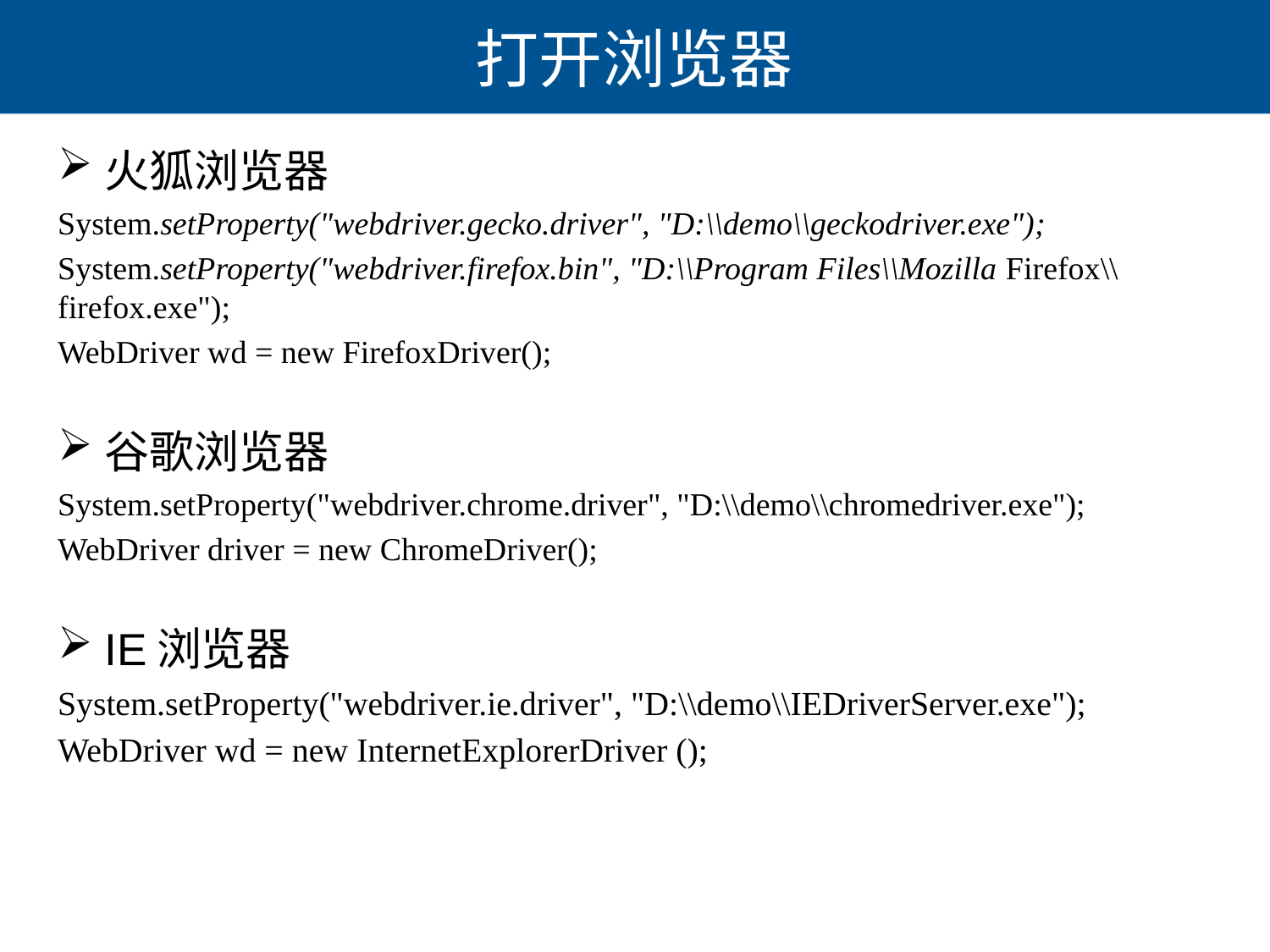

# 打开浏览器
火狐浏览器
System.setProperty("webdriver.gecko.driver", "D:\\demo\\geckodriver.exe");
System.setProperty("webdriver.firefox.bin", "D:\\Program Files\\Mozilla Firefox\\firefox.exe");
WebDriver wd = new FirefoxDriver();

谷歌浏览器
System.setProperty("webdriver.chrome.driver", "D:\\demo\\chromedriver.exe");
WebDriver driver = new ChromeDriver();

IE浏览器
System.setProperty("webdriver.ie.driver", "D:\\demo\\IEDriverServer.exe");
WebDriver wd = new InternetExplorerDriver ();